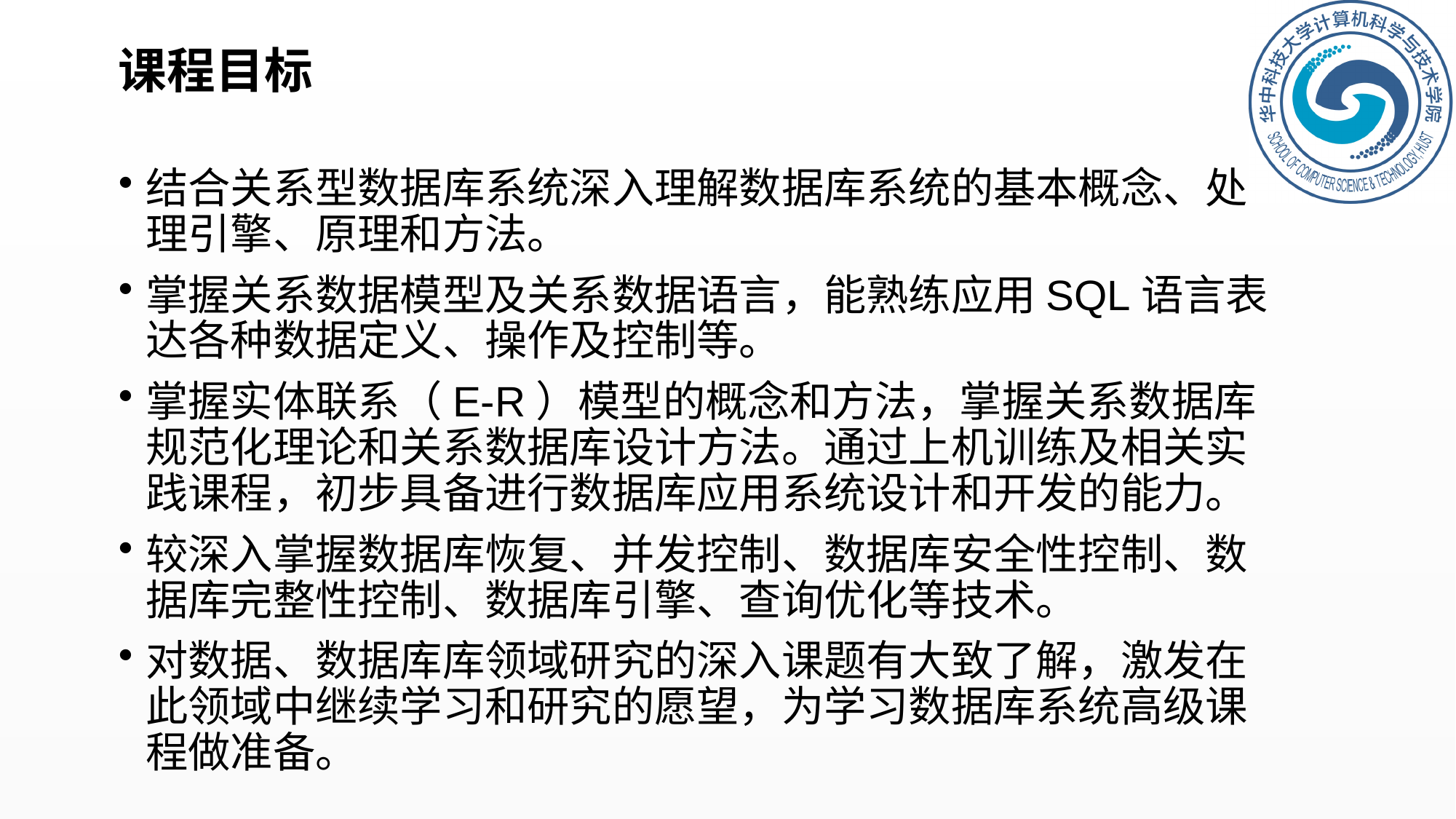

# 课程目标
结合关系型数据库系统深入理解数据库系统的基本概念、处理引擎、原理和方法。
掌握关系数据模型及关系数据语言，能熟练应用SQL语言表达各种数据定义、操作及控制等。
掌握实体联系（E-R）模型的概念和方法，掌握关系数据库规范化理论和关系数据库设计方法。通过上机训练及相关实践课程，初步具备进行数据库应用系统设计和开发的能力。
较深入掌握数据库恢复、并发控制、数据库安全性控制、数据库完整性控制、数据库引擎、查询优化等技术。
对数据、数据库库领域研究的深入课题有大致了解，激发在此领域中继续学习和研究的愿望，为学习数据库系统高级课程做准备。